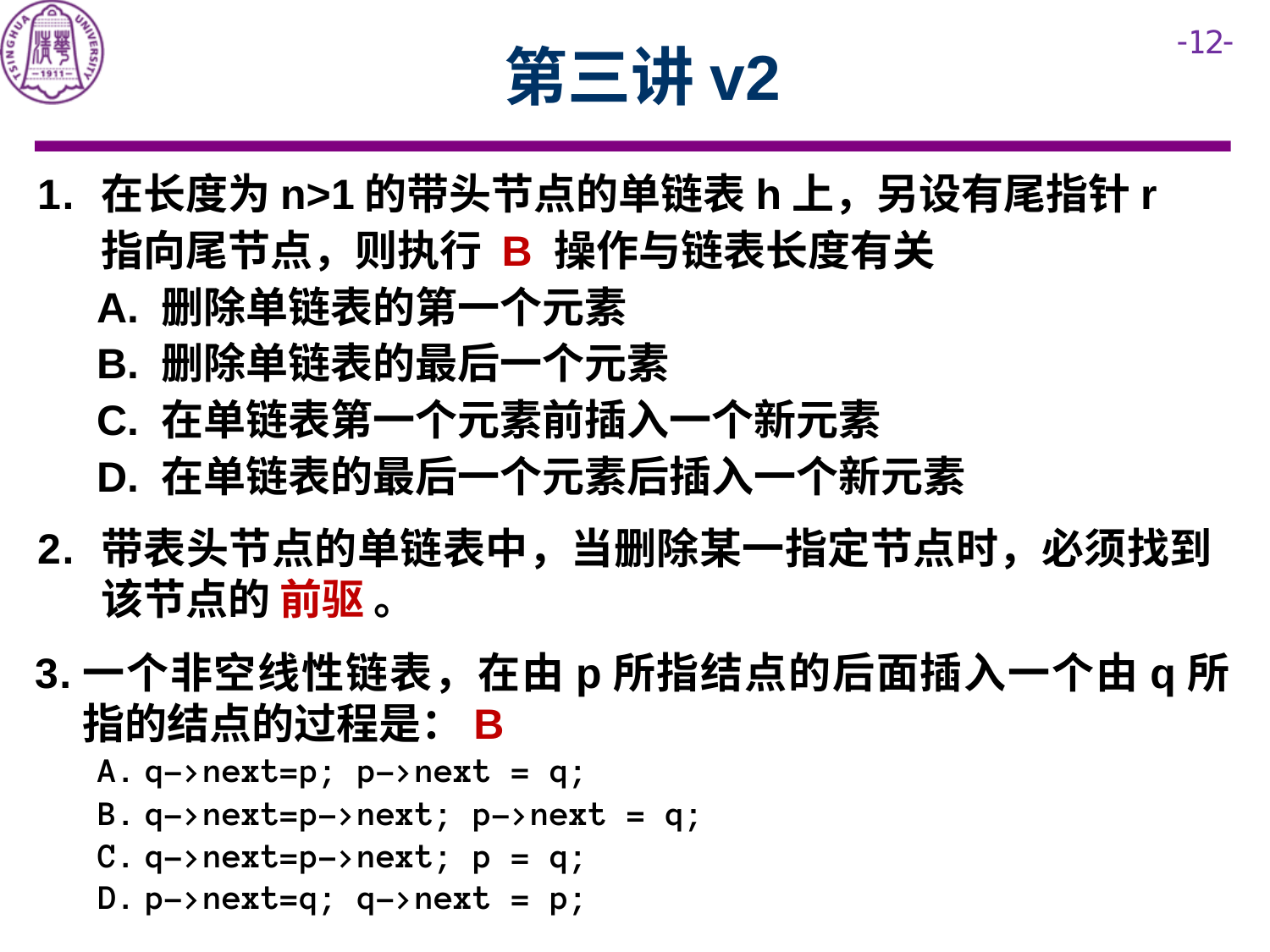

# 第三讲v2
在长度为n>1的带头节点的单链表h上，另设有尾指针r指向尾节点，则执行 B 操作与链表长度有关
     A. 删除单链表的第一个元素
     B. 删除单链表的最后一个元素
     C. 在单链表第一个元素前插入一个新元素
     D. 在单链表的最后一个元素后插入一个新元素
带表头节点的单链表中，当删除某一指定节点时，必须找到该节点的 前驱 。
一个非空线性链表，在由p所指结点的后面插入一个由q所指的结点的过程是：B
q->next=p; p->next = q;
q->next=p->next; p->next = q;
q->next=p->next; p = q;
p->next=q; q->next = p;